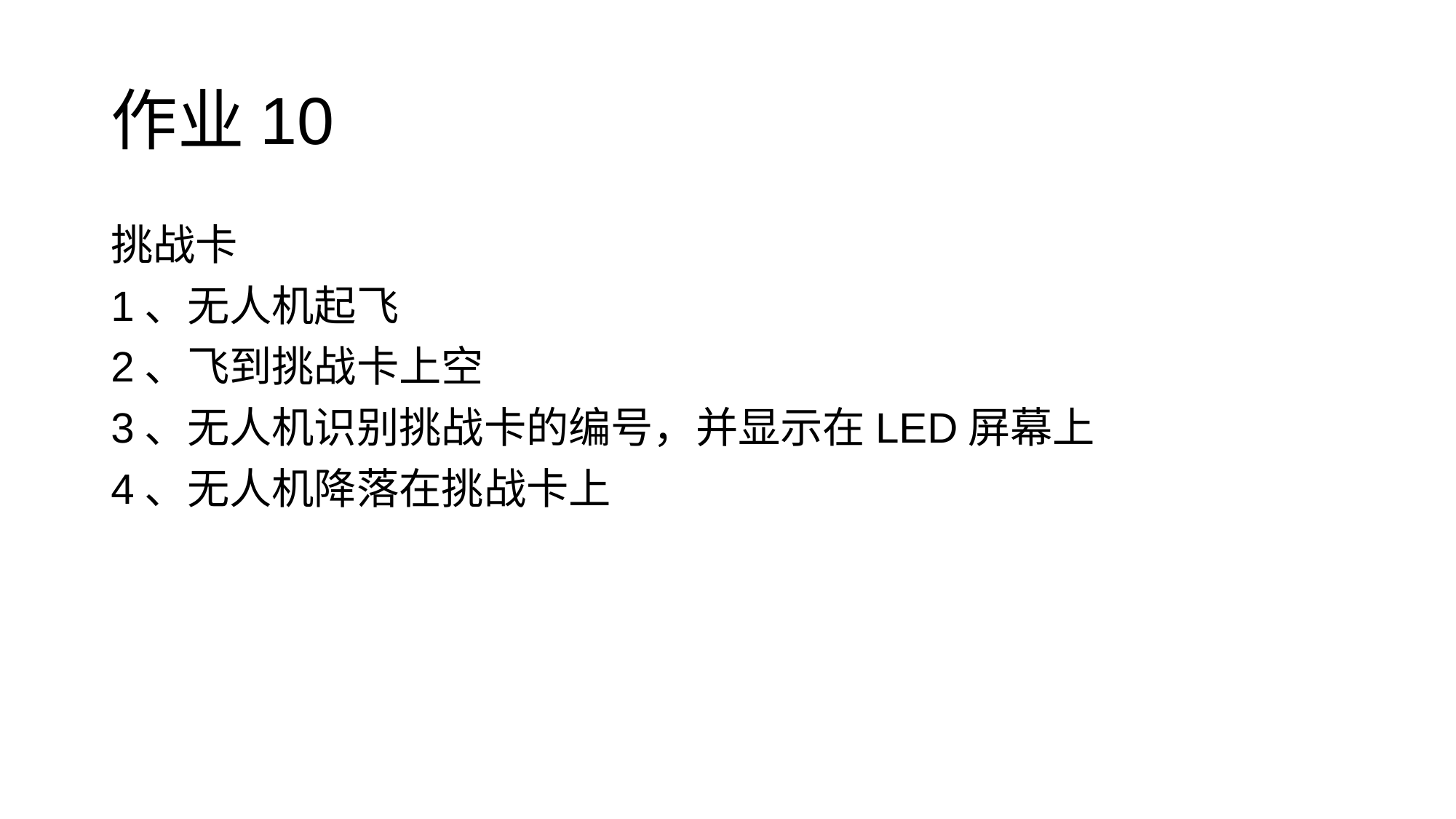

# 作业10
挑战卡
1、无人机起飞
2、飞到挑战卡上空
3、无人机识别挑战卡的编号，并显示在LED屏幕上
4、无人机降落在挑战卡上